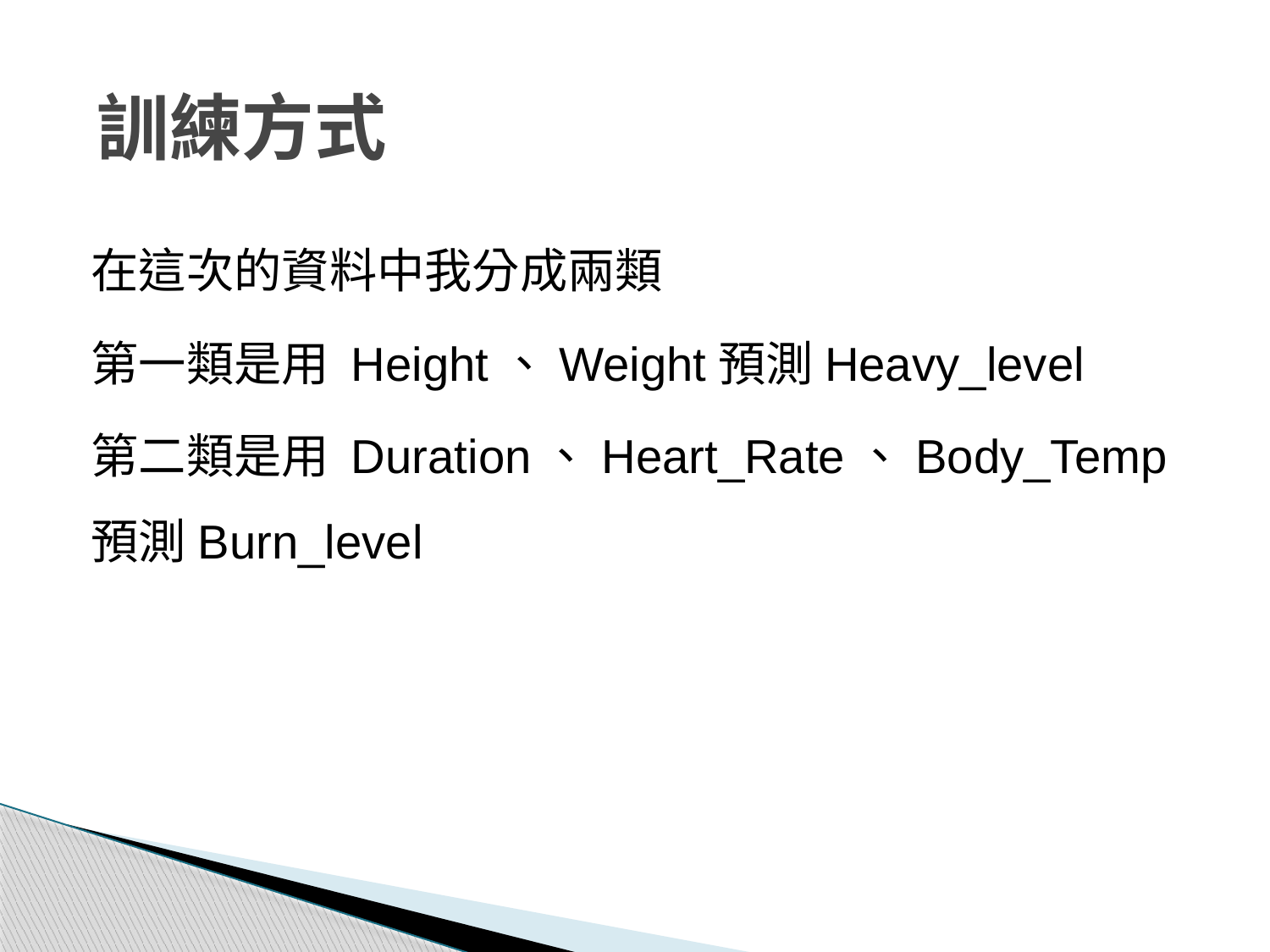

# 訓練方式
在這次的資料中我分成兩類
第一類是用 Height、Weight預測Heavy_level
第二類是用 Duration、Heart_Rate、Body_Temp預測Burn_level